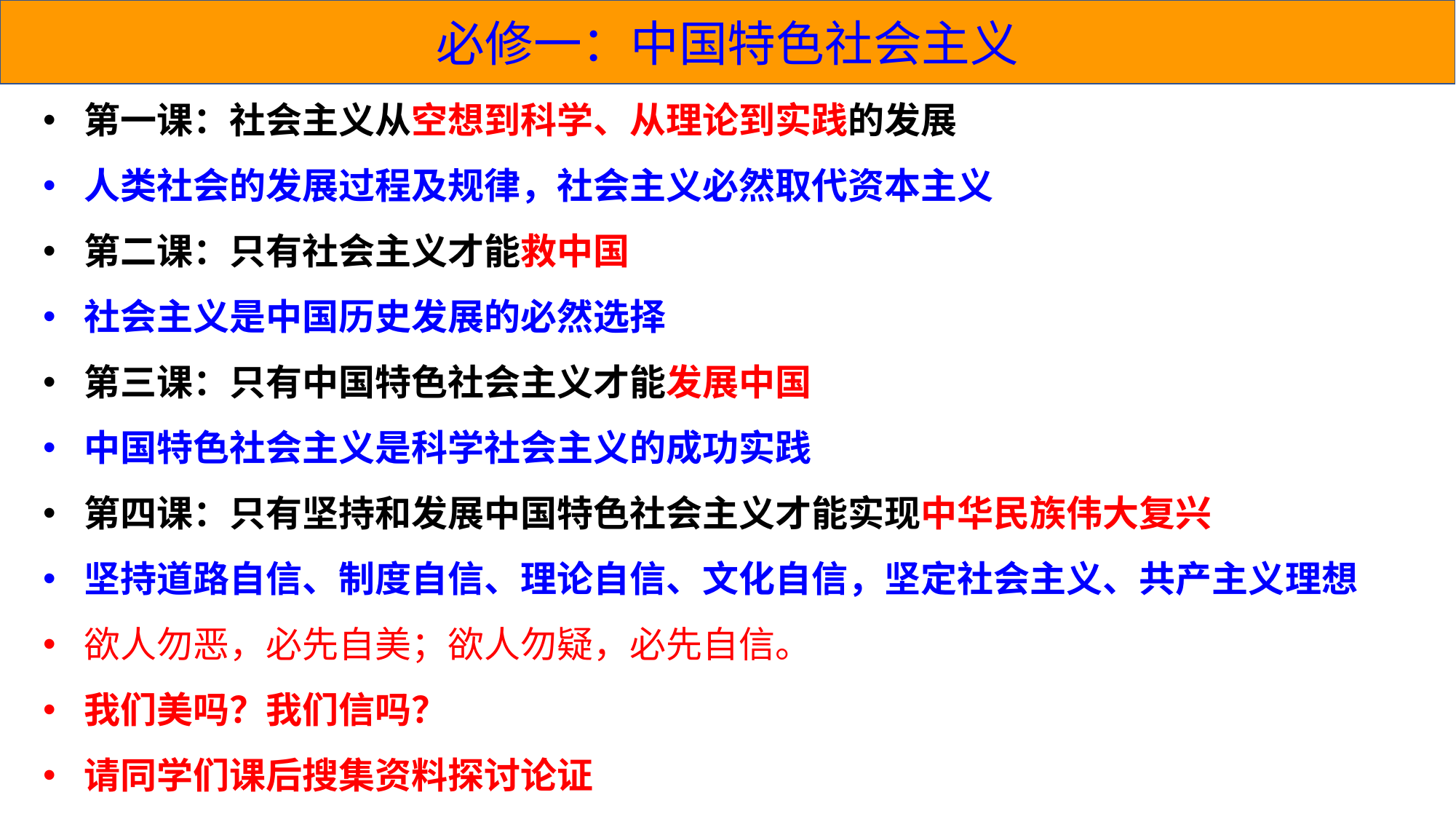

必修一：中国特色社会主义
第一课：社会主义从空想到科学、从理论到实践的发展
人类社会的发展过程及规律，社会主义必然取代资本主义
第二课：只有社会主义才能救中国
社会主义是中国历史发展的必然选择
第三课：只有中国特色社会主义才能发展中国
中国特色社会主义是科学社会主义的成功实践
第四课：只有坚持和发展中国特色社会主义才能实现中华民族伟大复兴
坚持道路自信、制度自信、理论自信、文化自信，坚定社会主义、共产主义理想
欲人勿恶，必先自美；欲人勿疑，必先自信。
我们美吗？我们信吗？
请同学们课后搜集资料探讨论证